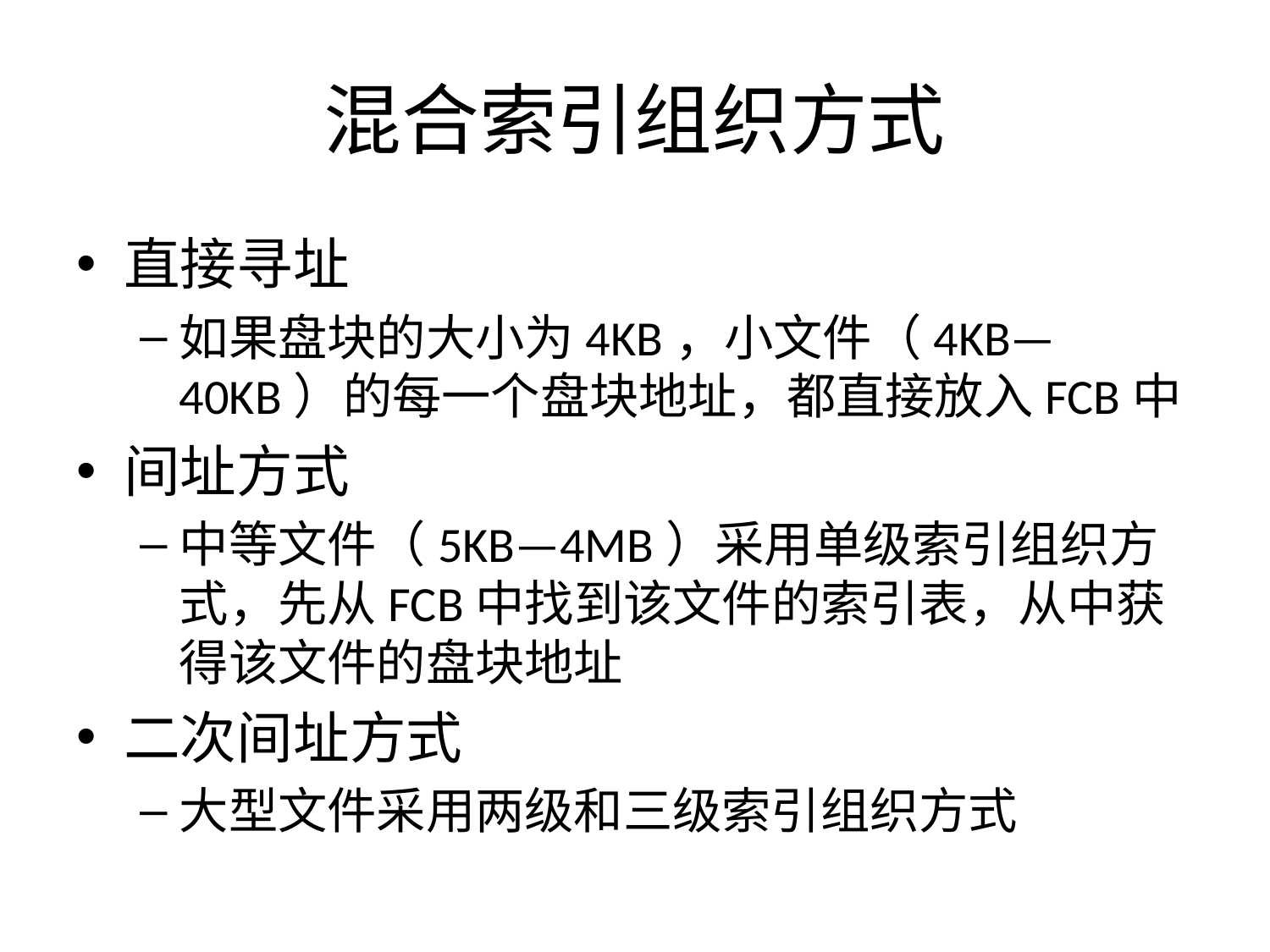

# 混合索引组织方式
直接寻址
如果盘块的大小为4KB，小文件（4KB—40KB）的每一个盘块地址，都直接放入FCB中
间址方式
中等文件（5KB—4MB）采用单级索引组织方式，先从FCB中找到该文件的索引表，从中获得该文件的盘块地址
二次间址方式
大型文件采用两级和三级索引组织方式